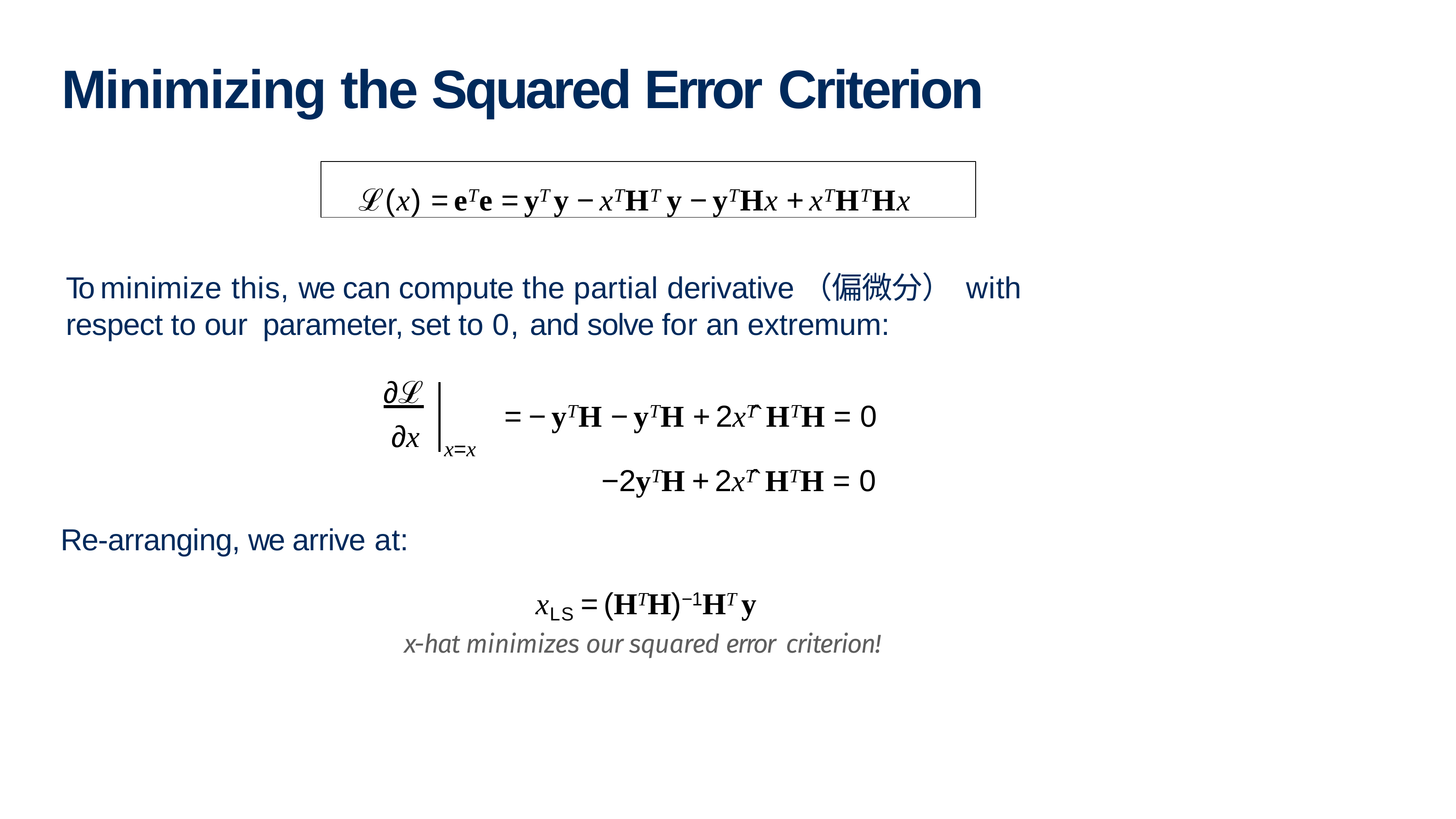

# Minimizing the Squared Error Criterion
ℒ(x) = eTe = yT y − xTHT y − yTHx + xTHTHx
To minimize this, we can compute the partial derivative（偏微分） with respect to our  parameter, set to 0, and solve for an extremum:
∂ℒ
∂x

=  − yTH − yTH + 2xT̂  HTH = 0
−2yTH + 2xT̂  HTH = 0
x=x
Re-arranging, we arrive at:
xLS = (HTH)−1HT y
x-hat minimizes our squared error criterion!